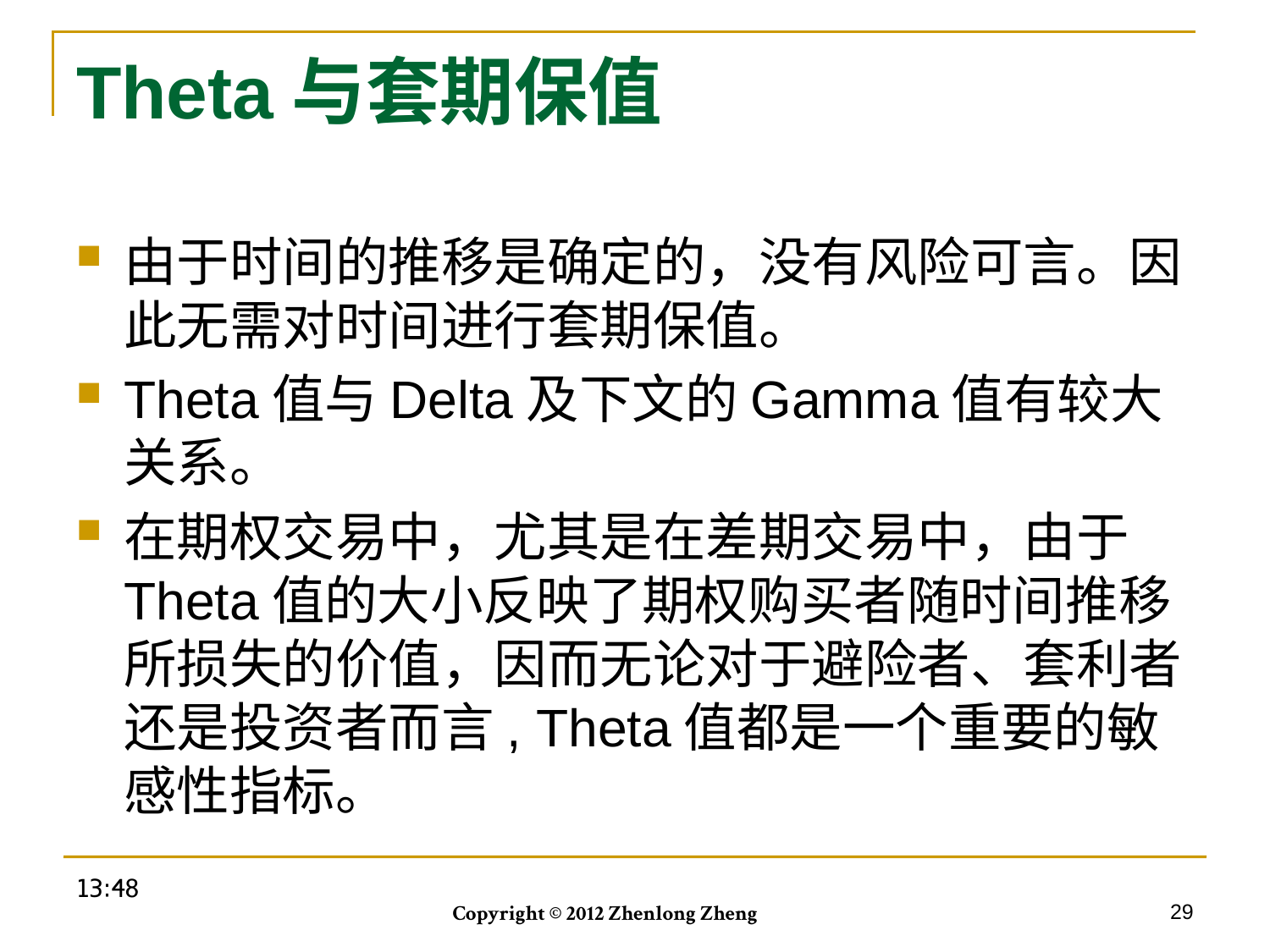

# Theta与套期保值
由于时间的推移是确定的，没有风险可言。因此无需对时间进行套期保值。
Theta值与Delta及下文的Gamma值有较大关系。
在期权交易中，尤其是在差期交易中，由于Theta值的大小反映了期权购买者随时间推移所损失的价值，因而无论对于避险者、套利者还是投资者而言, Theta值都是一个重要的敏感性指标。
13:48
29
Copyright © 2012 Zhenlong Zheng